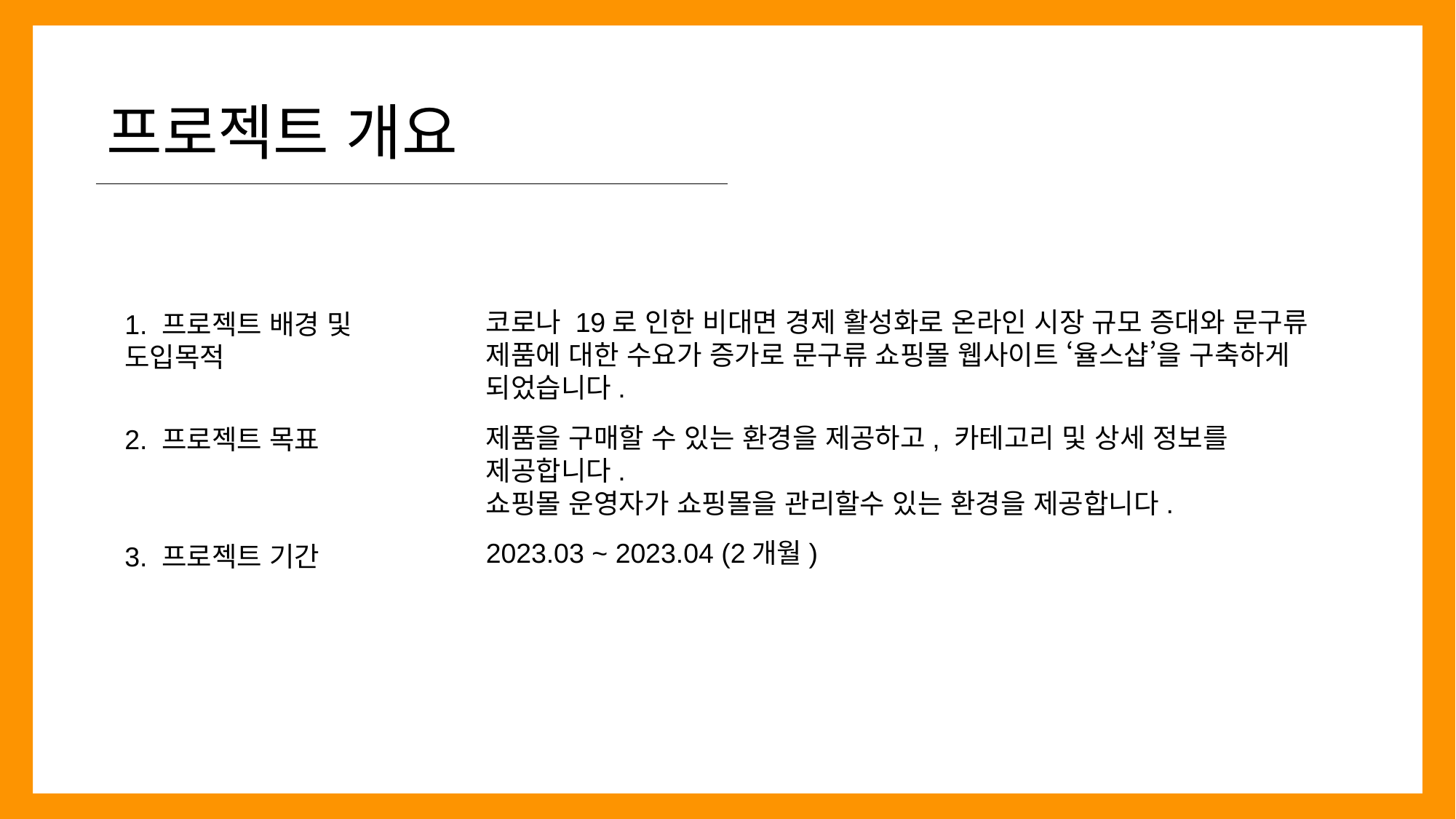

프로젝트 개요
코로나 19로 인한 비대면 경제 활성화로 온라인 시장 규모 증대와 문구류 제품에 대한 수요가 증가로 문구류 쇼핑몰 웹사이트 ‘율스샵’을 구축하게 되었습니다.
1. 프로젝트 배경 및 도입목적
제품을 구매할 수 있는 환경을 제공하고, 카테고리 및 상세 정보를 제공합니다.
쇼핑몰 운영자가 쇼핑몰을 관리할수 있는 환경을 제공합니다.
2. 프로젝트 목표
2023.03 ~ 2023.04 (2개월)
3. 프로젝트 기간